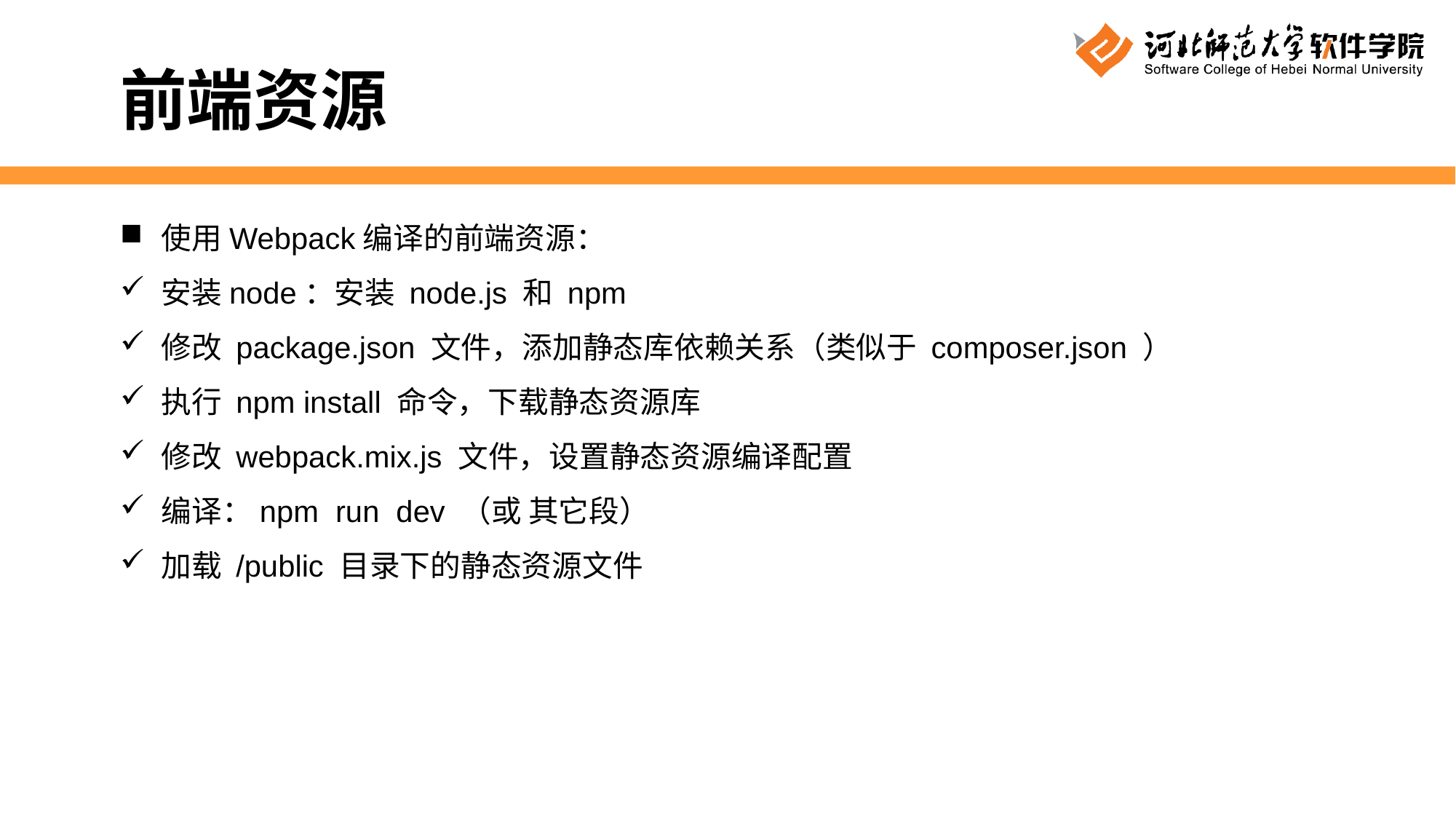

前端资源
使用Webpack编译的前端资源：
安装node：安装 node.js 和 npm
修改 package.json 文件，添加静态库依赖关系（类似于 composer.json ）
执行 npm install 命令，下载静态资源库
修改 webpack.mix.js 文件，设置静态资源编译配置
编译：npm  run  dev （或 其它段）
加载 /public 目录下的静态资源文件